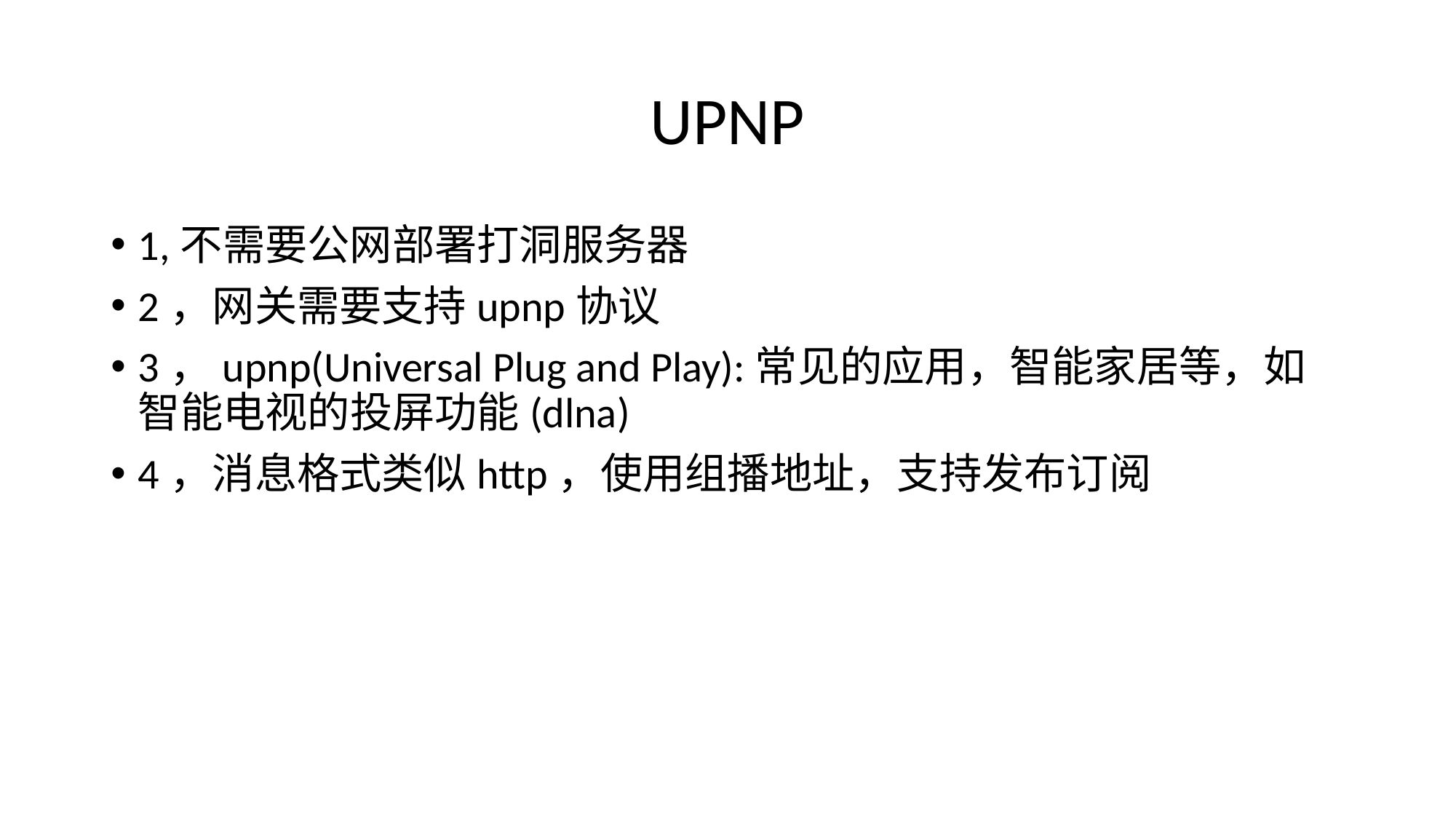

# UPNP
1,不需要公网部署打洞服务器
2，网关需要支持upnp协议
3，upnp(Universal Plug and Play):常见的应用，智能家居等，如智能电视的投屏功能(dlna)
4，消息格式类似http，使用组播地址，支持发布订阅